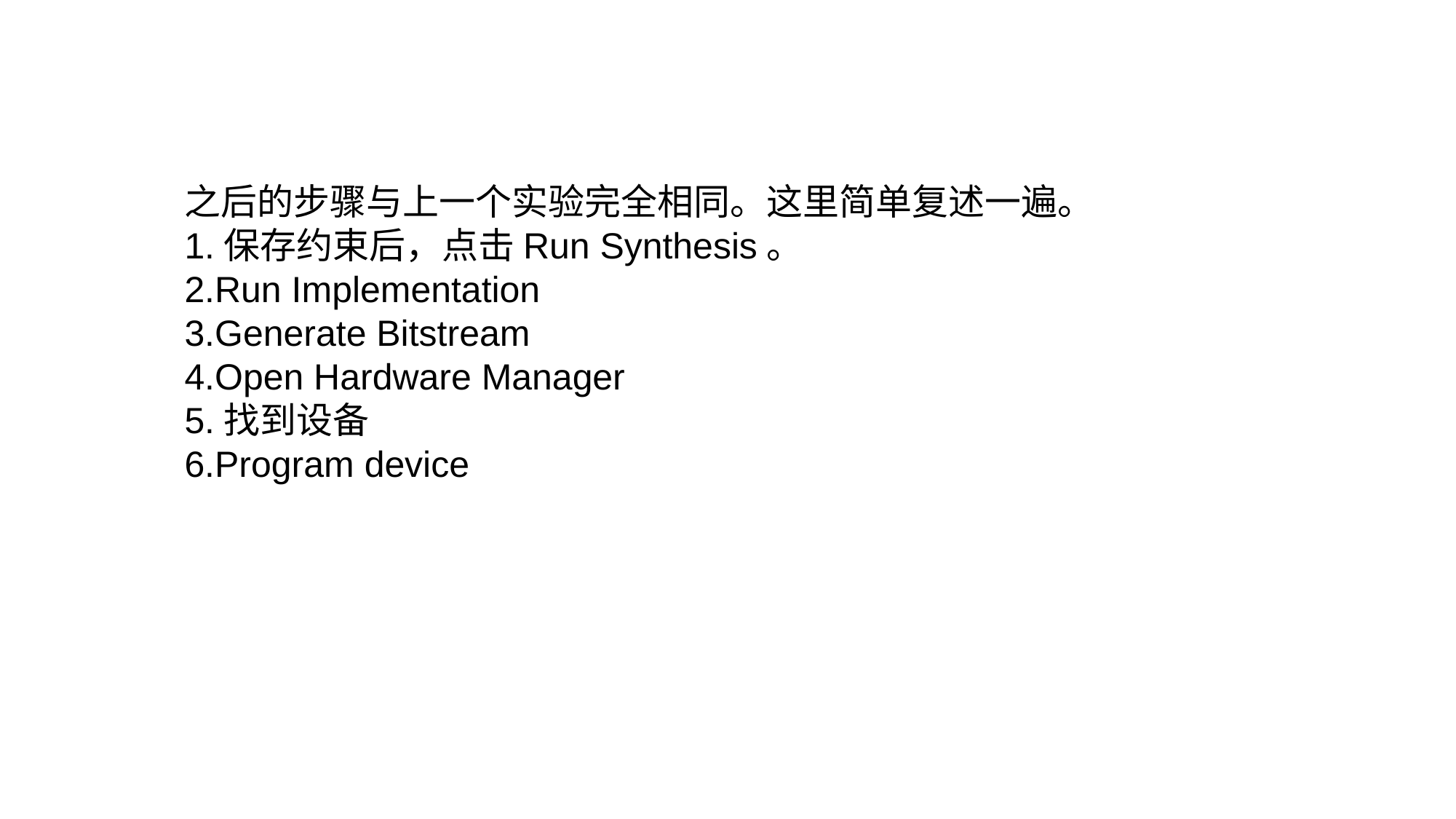

之后的步骤与上一个实验完全相同。这里简单复述一遍。
1.保存约束后，点击Run Synthesis。
2.Run Implementation
3.Generate Bitstream
4.Open Hardware Manager
5.找到设备
6.Program device